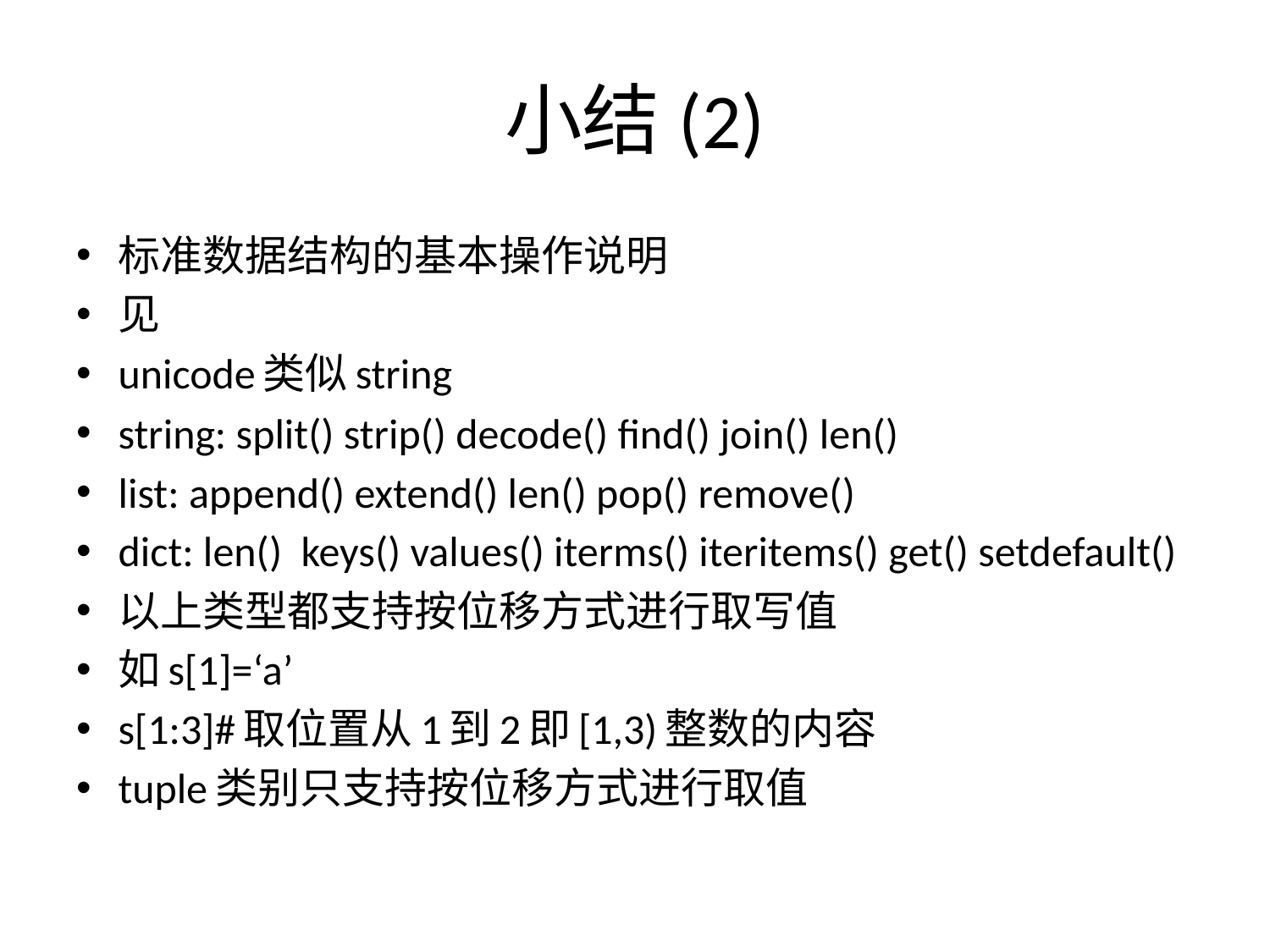

# 小结(2)
标准数据结构的基本操作说明
见
unicode类似string
string: split() strip() decode() find() join() len()
list: append() extend() len() pop() remove()
dict: len()  keys() values() iterms() iteritems() get() setdefault()
以上类型都支持按位移方式进行取写值
如s[1]=‘a’
s[1:3]#取位置从1到2即[1,3)整数的内容
tuple类别只支持按位移方式进行取值